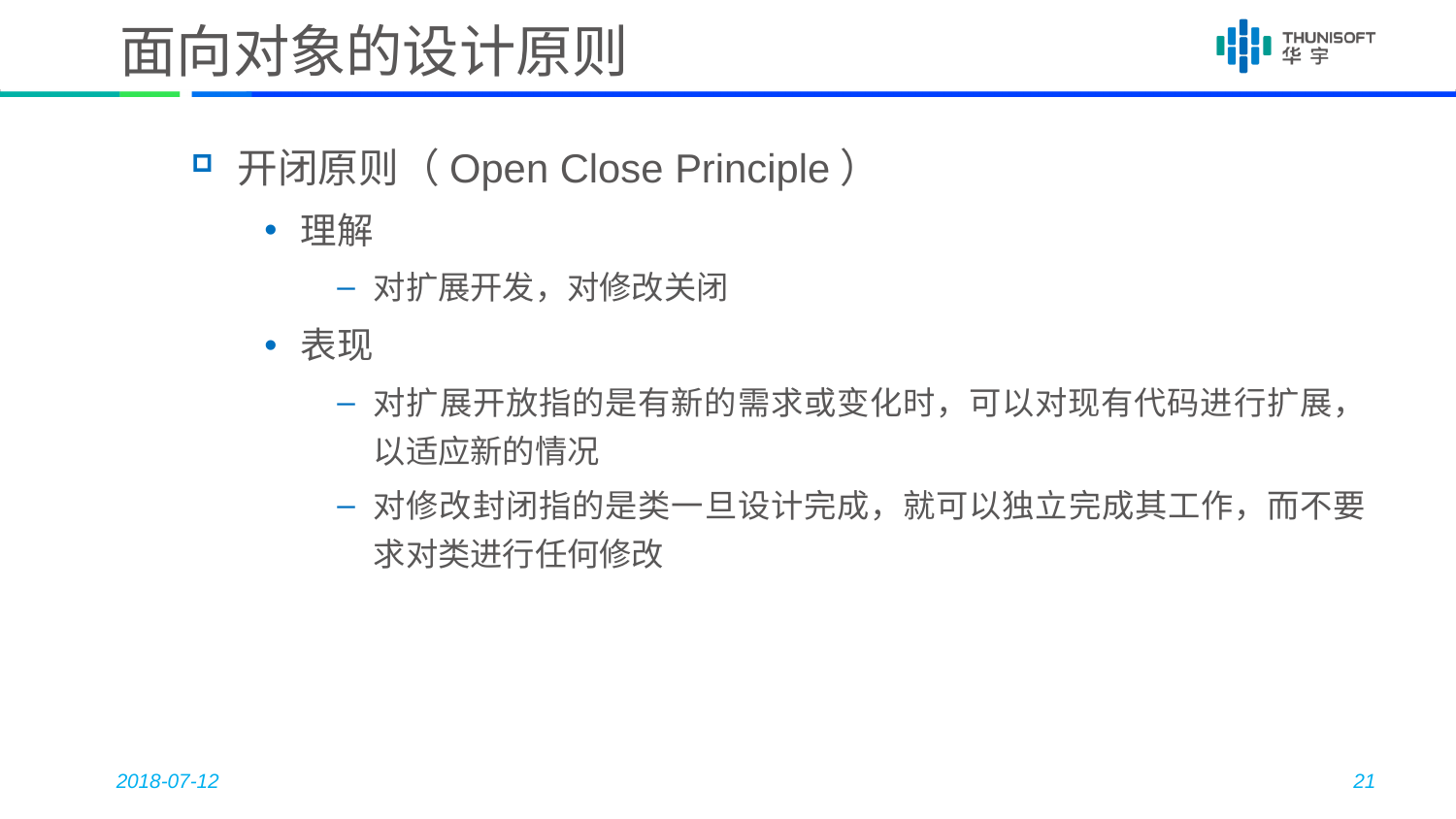

# 面向对象的设计原则
开闭原则（Open Close Principle）
理解
对扩展开发，对修改关闭
表现
对扩展开放指的是有新的需求或变化时，可以对现有代码进行扩展，以适应新的情况
对修改封闭指的是类一旦设计完成，就可以独立完成其工作，而不要求对类进行任何修改
2018-07-12
21